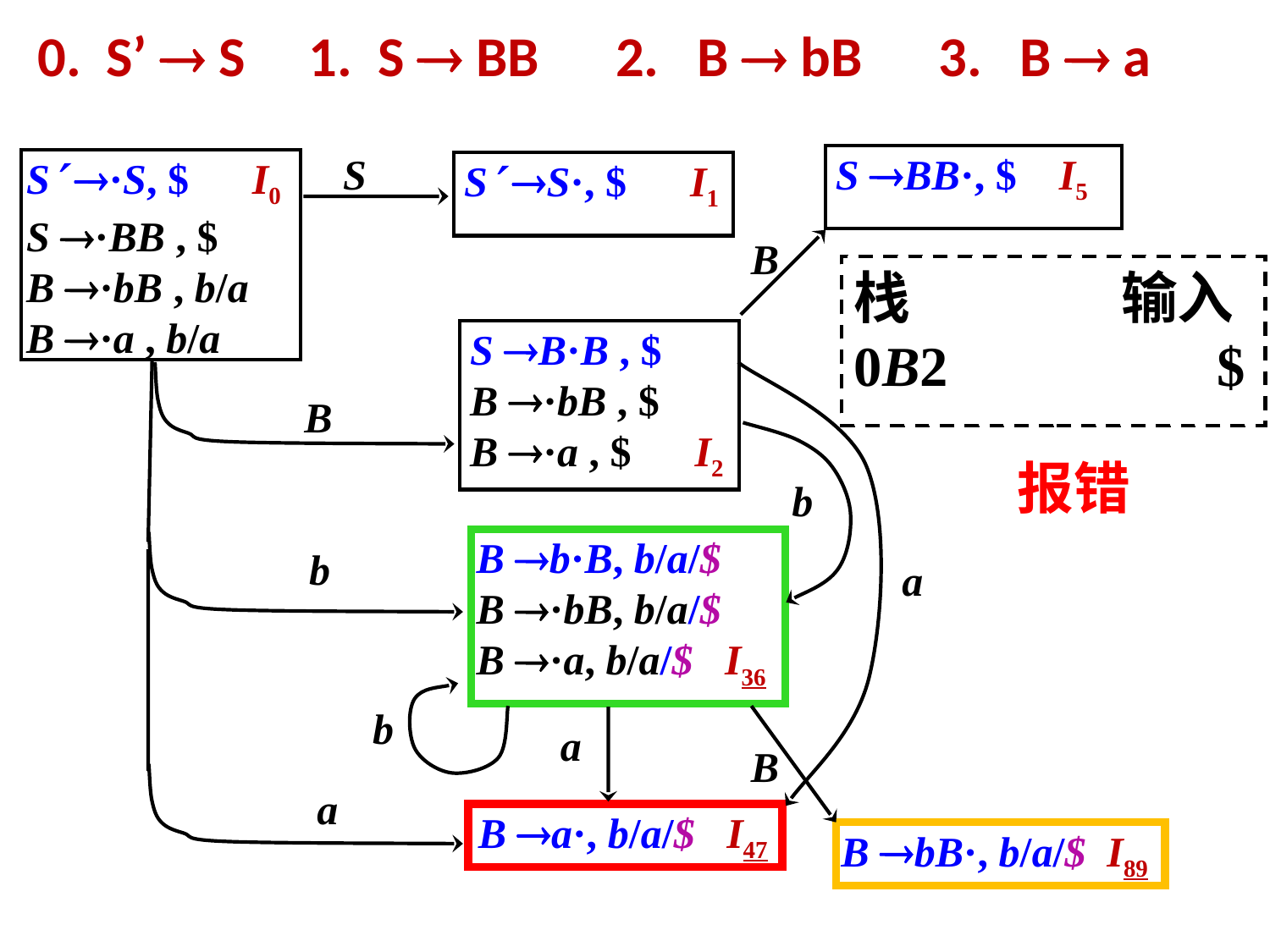

0.  S’ → S     1.  S → BB      2.   B → bB      3.   B → a

S
S →BB·, $    I5
S′ →·S, $      I0
S →·BB , $
B →·bB , b/a
B →·a , b/a
S′ →S·, $      I1

B

S →B·B , $
B →·bB , $
B →·a , $      I2

B
B →b·B, b/a/$
B →·bB, b/a/$
B →·a, b/a/$   I36

b

b

a
B

a
B →a·, b/a/$   I47
B →bB·, b/a/$  I89
栈		 输入
0       	  bba$
栈		 输入
0b36b36          a$
栈		 输入
0b36b36a47      $
栈		 输入
0b36b36B89     $
栈		 输入
0b36B89           $
栈		 输入
0B2                   $
栈		 输入
0b36		    ba$

报错
b
a